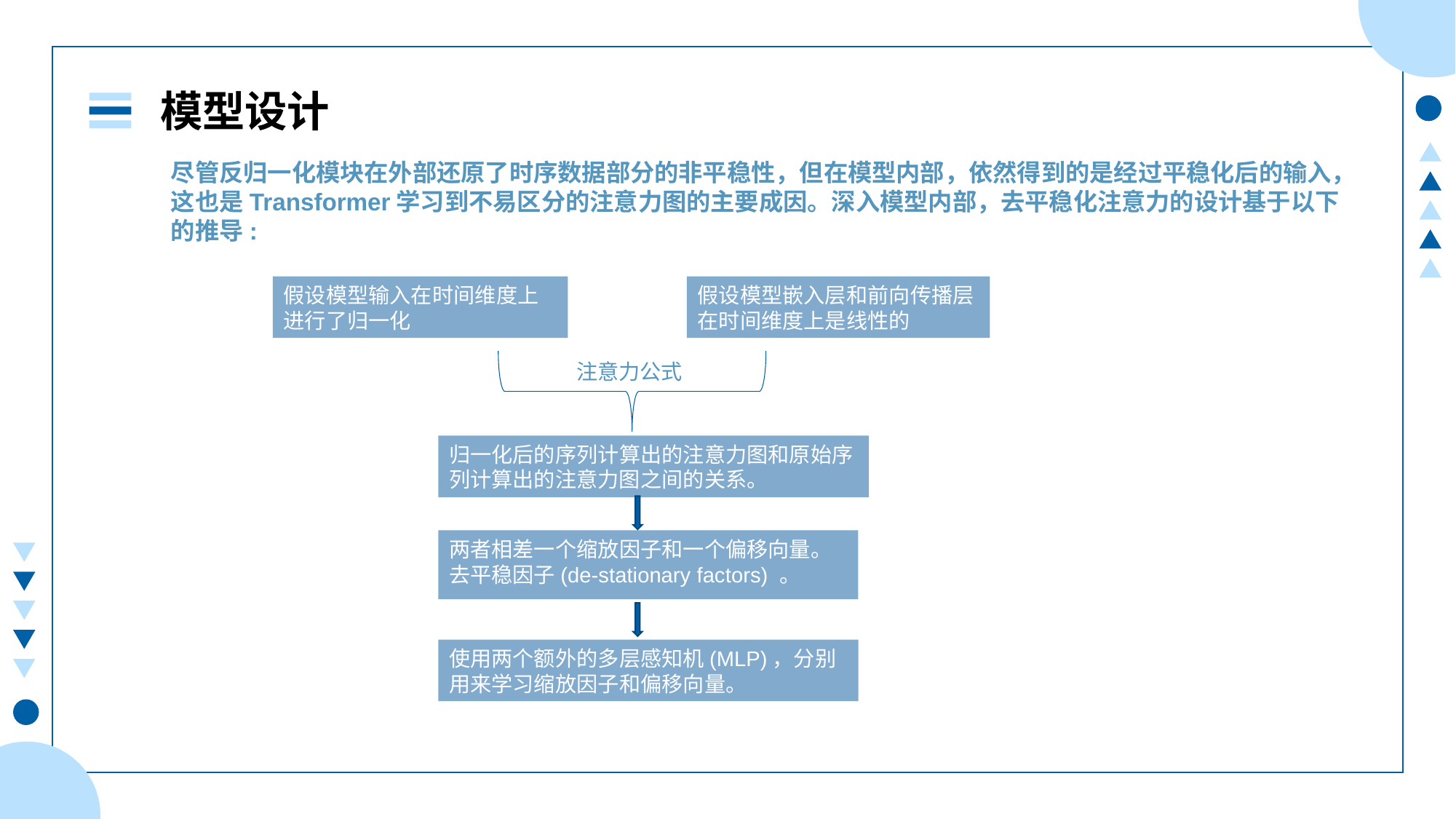

模型设计

尽管反归一化模块在外部还原了时序数据部分的非平稳性，但在模型内部，依然得到的是经过平稳化后的输入，这也是Transformer学习到不易区分的注意力图的主要成因。深入模型内部，去平稳化注意力的设计基于以下的推导:

假设模型输入在时间维度上进行了归一化
假设模型嵌入层和前向传播层在时间维度上是线性的
注意力公式，
归一化后的序列计算出的注意力图和原始序列计算出的注意力图之间的关系。

两者相差一个缩放因子和一个偏移向量。去平稳因子(de-stationary factors) 。

使用两个额外的多层感知机(MLP)，分别用来学习缩放因子和偏移向量。